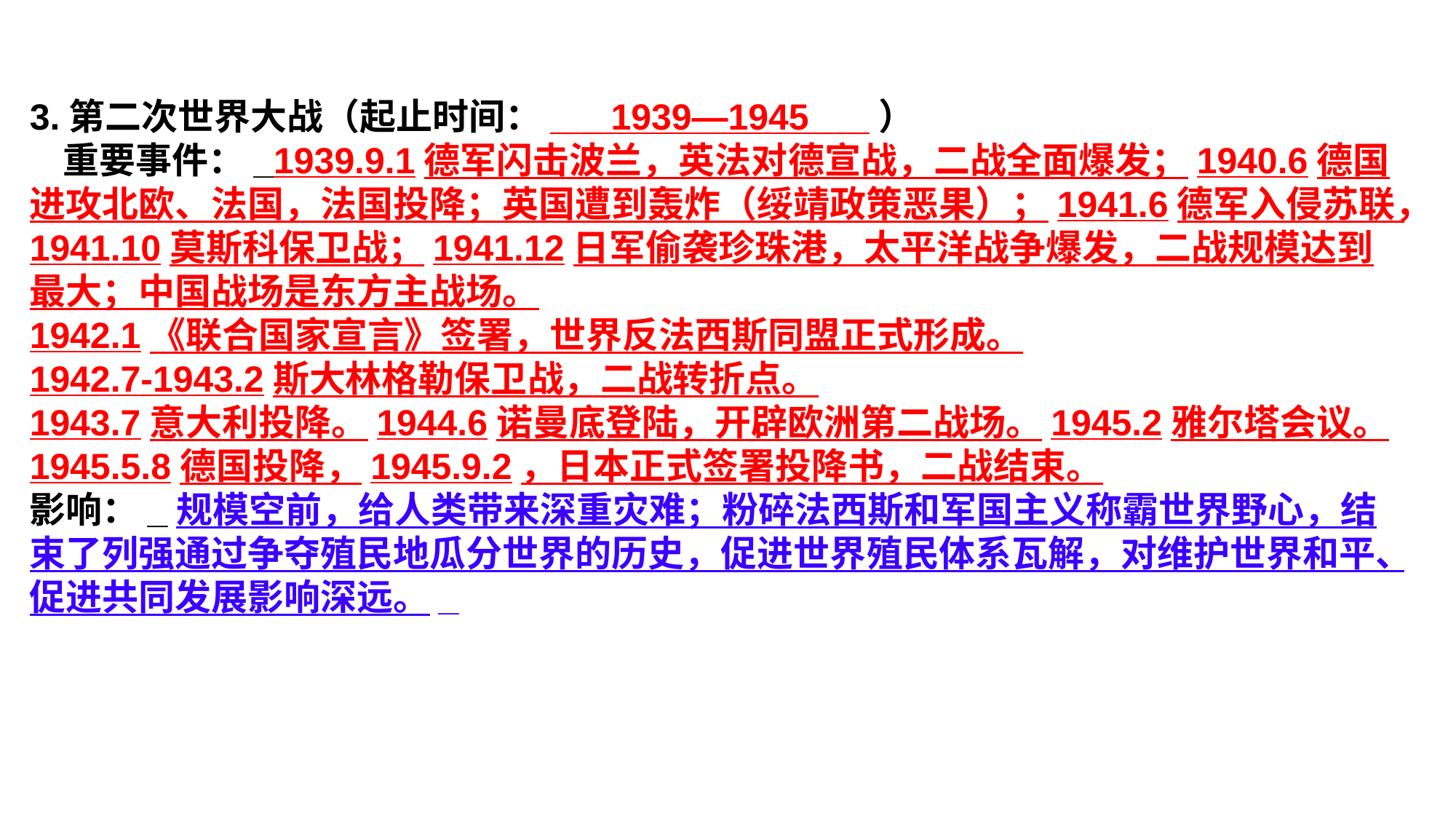

3.第二次世界大战（起止时间：___1939—1945___）
   重要事件：_1939.9.1德军闪击波兰，英法对德宣战，二战全面爆发；1940.6德国进攻北欧、法国，法国投降；英国遭到轰炸（绥靖政策恶果）；1941.6德军入侵苏联，1941.10莫斯科保卫战；1941.12日军偷袭珍珠港，太平洋战争爆发，二战规模达到最大；中国战场是东方主战场。
1942.1《联合国家宣言》签署，世界反法西斯同盟正式形成。
1942.7-1943.2斯大林格勒保卫战，二战转折点。
1943.7意大利投降。1944.6诺曼底登陆，开辟欧洲第二战场。1945.2雅尔塔会议。
1945.5.8德国投降，1945.9.2，日本正式签署投降书，二战结束。
影响：_规模空前，给人类带来深重灾难；粉碎法西斯和军国主义称霸世界野心，结束了列强通过争夺殖民地瓜分世界的历史，促进世界殖民体系瓦解，对维护世界和平、促进共同发展影响深远。_